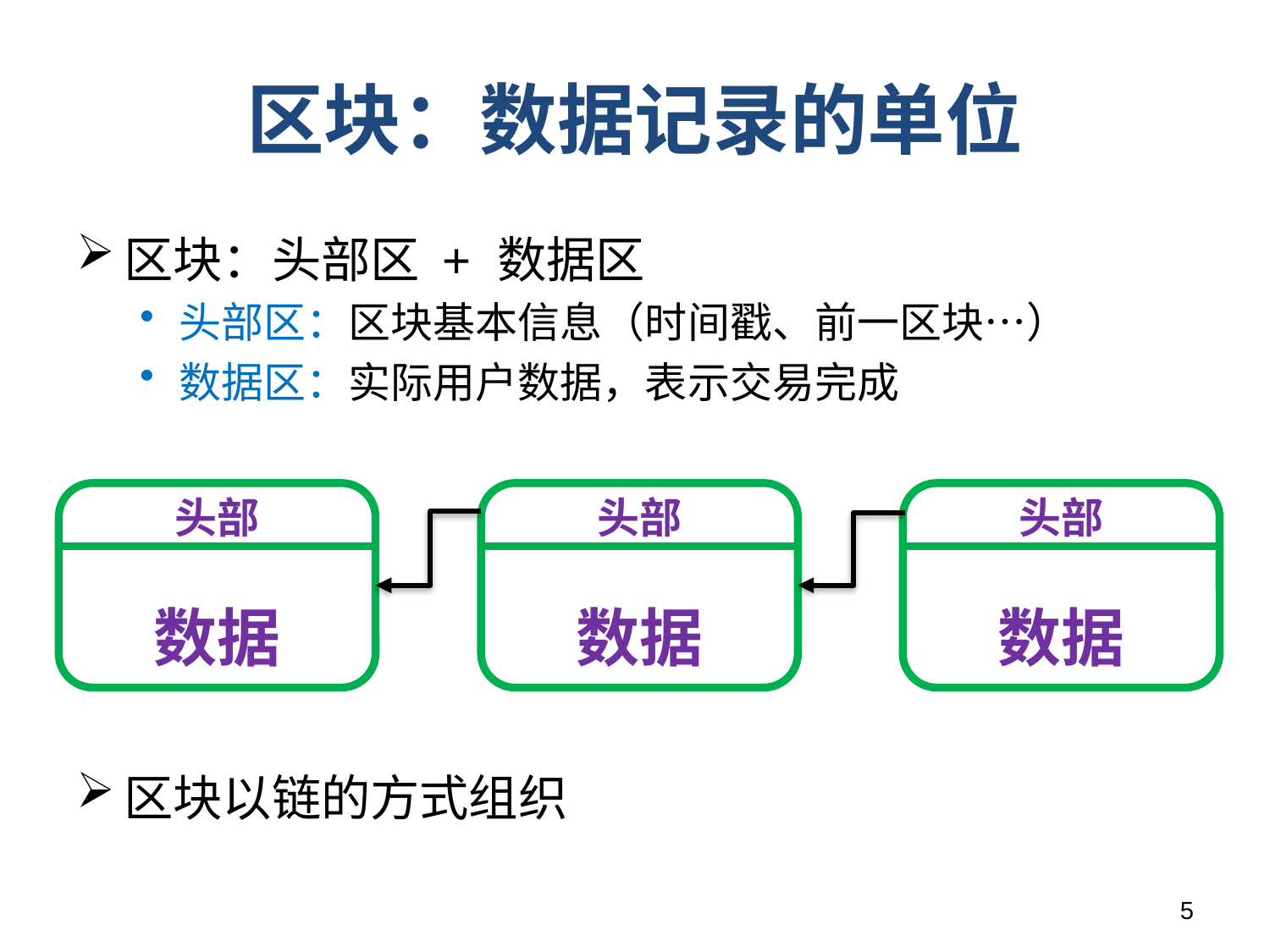

# 区块：数据记录的单位
区块：头部区 + 数据区
头部区：区块基本信息（时间戳、前一区块…）
数据区：实际用户数据，表示交易完成

区块以链的方式组织
头部
头部
头部

数据
数据
数据
5